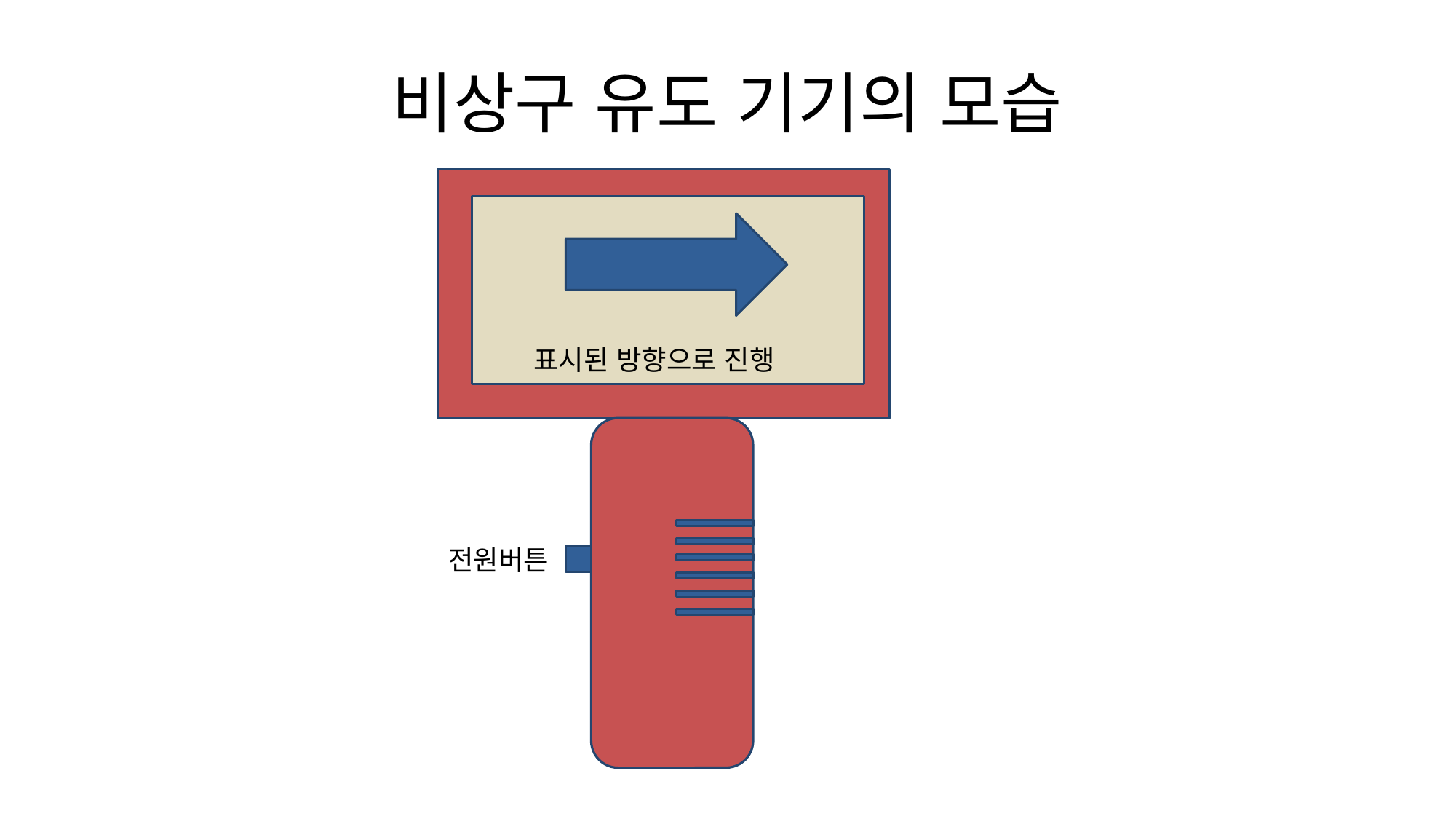

# 비상구 유도 기기의 모습

표시된 방향으로 진행

전원버튼